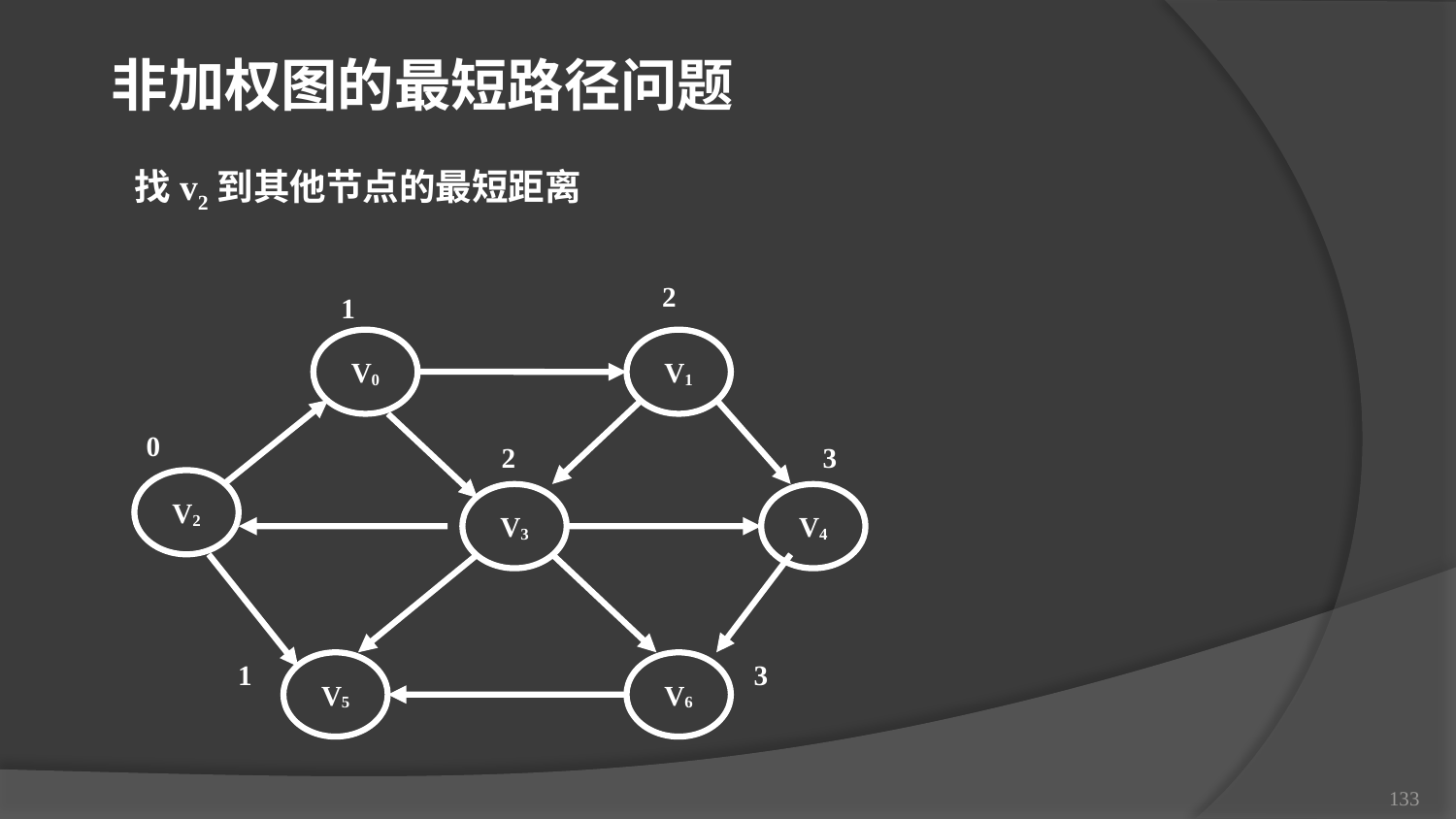

非加权图的最短路径问题
找v2到其他节点的最短距离
2
1
V0
V1

V2
V3
V4

V5
V6

0
2
3
1
3
133